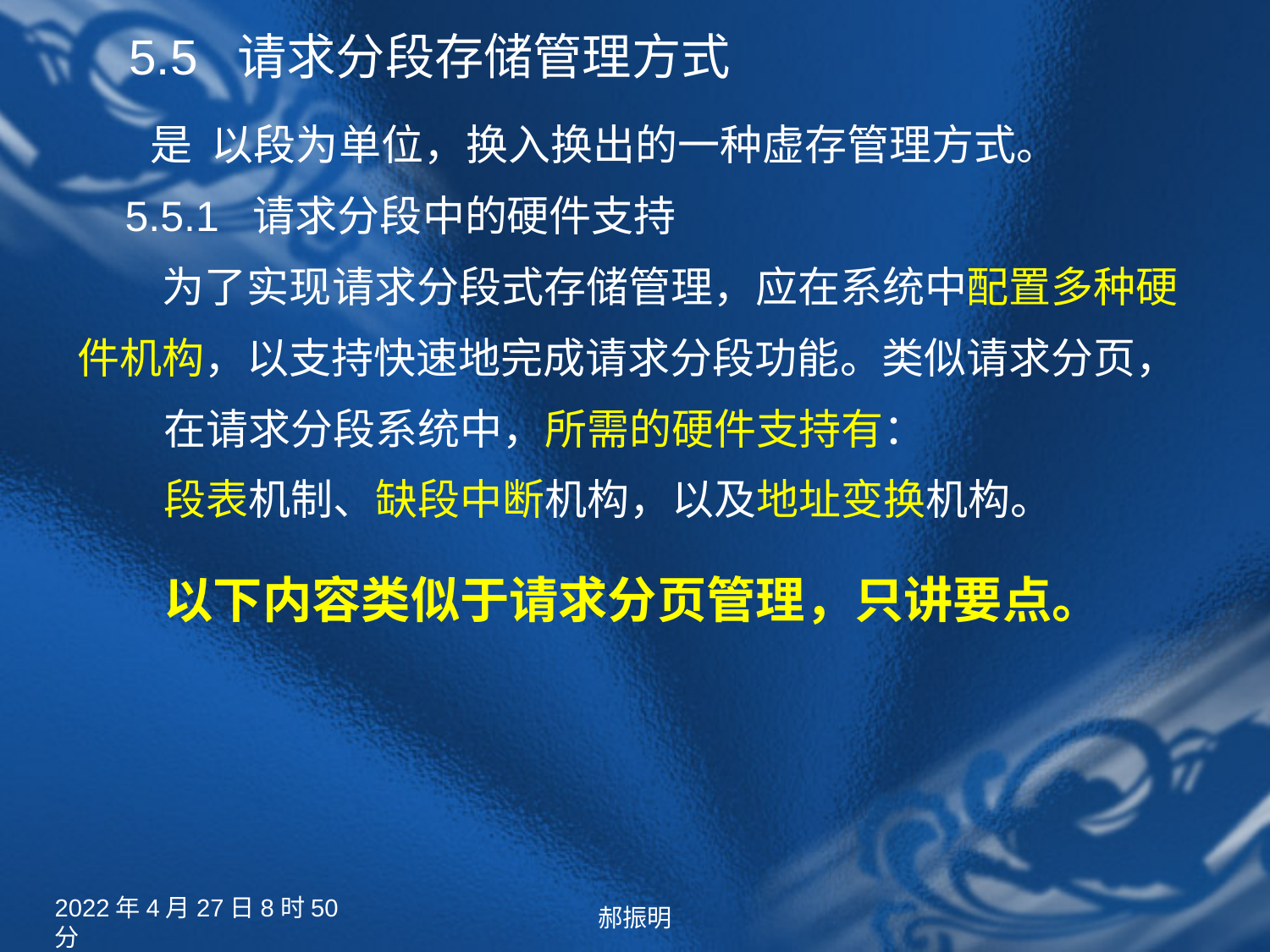

# 5.5  请求分段存储管理方式
 　 是  以段为单位，换入换出的一种虚存管理方式。
    5.5.1  请求分段中的硬件支持
　　为了实现请求分段式存储管理，应在系统中配置多种硬件机构，以支持快速地完成请求分段功能。类似请求分页，
        在请求分段系统中，所需的硬件支持有：
        段表机制、缺段中断机构，以及地址变换机构。
        以下内容类似于请求分页管理，只讲要点。
2022年4月27日8时50分
郝振明